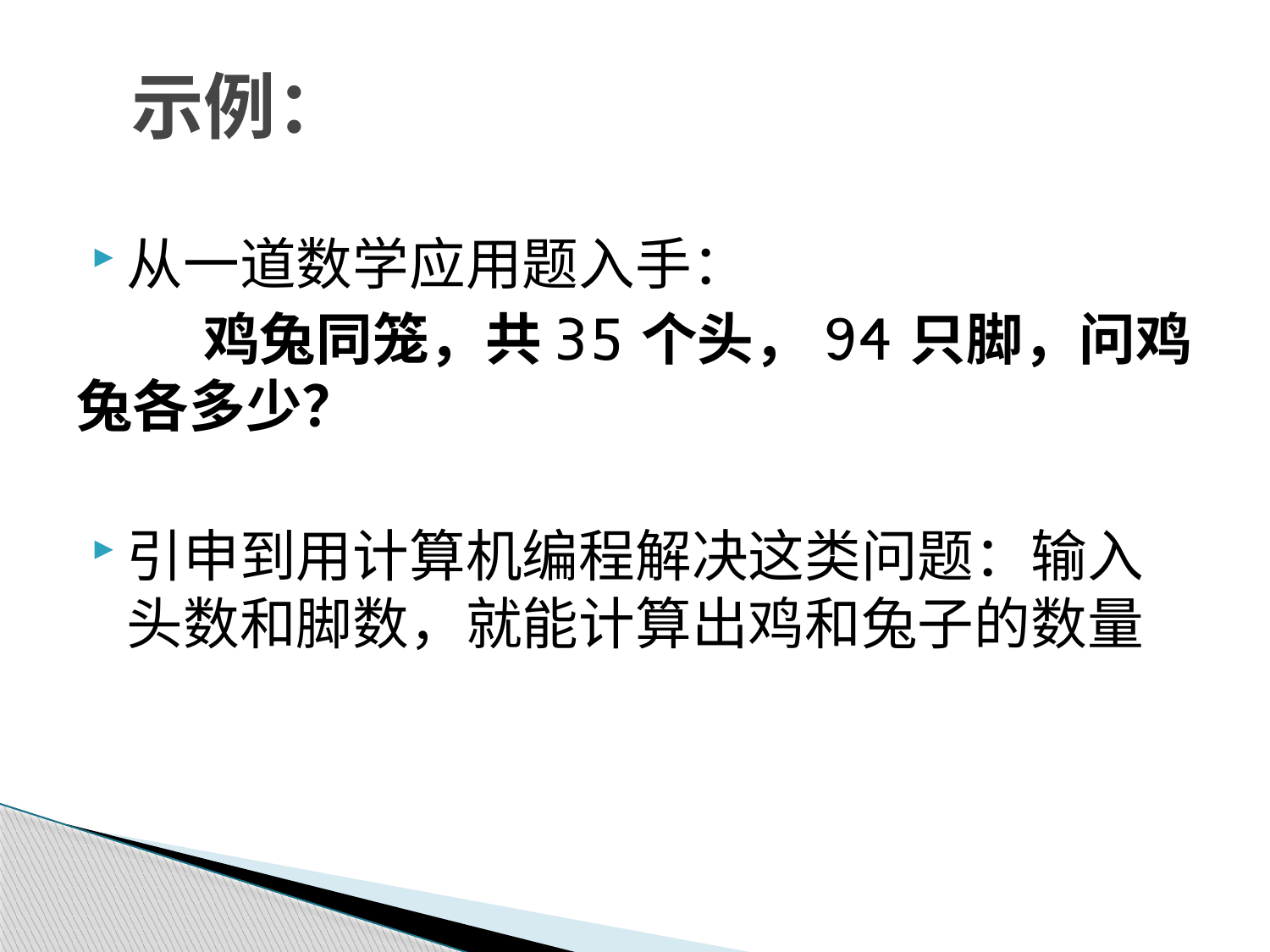

# 示例：
从一道数学应用题入手：
	鸡兔同笼，共35个头，94只脚，问鸡兔各多少？

引申到用计算机编程解决这类问题：输入头数和脚数，就能计算出鸡和兔子的数量